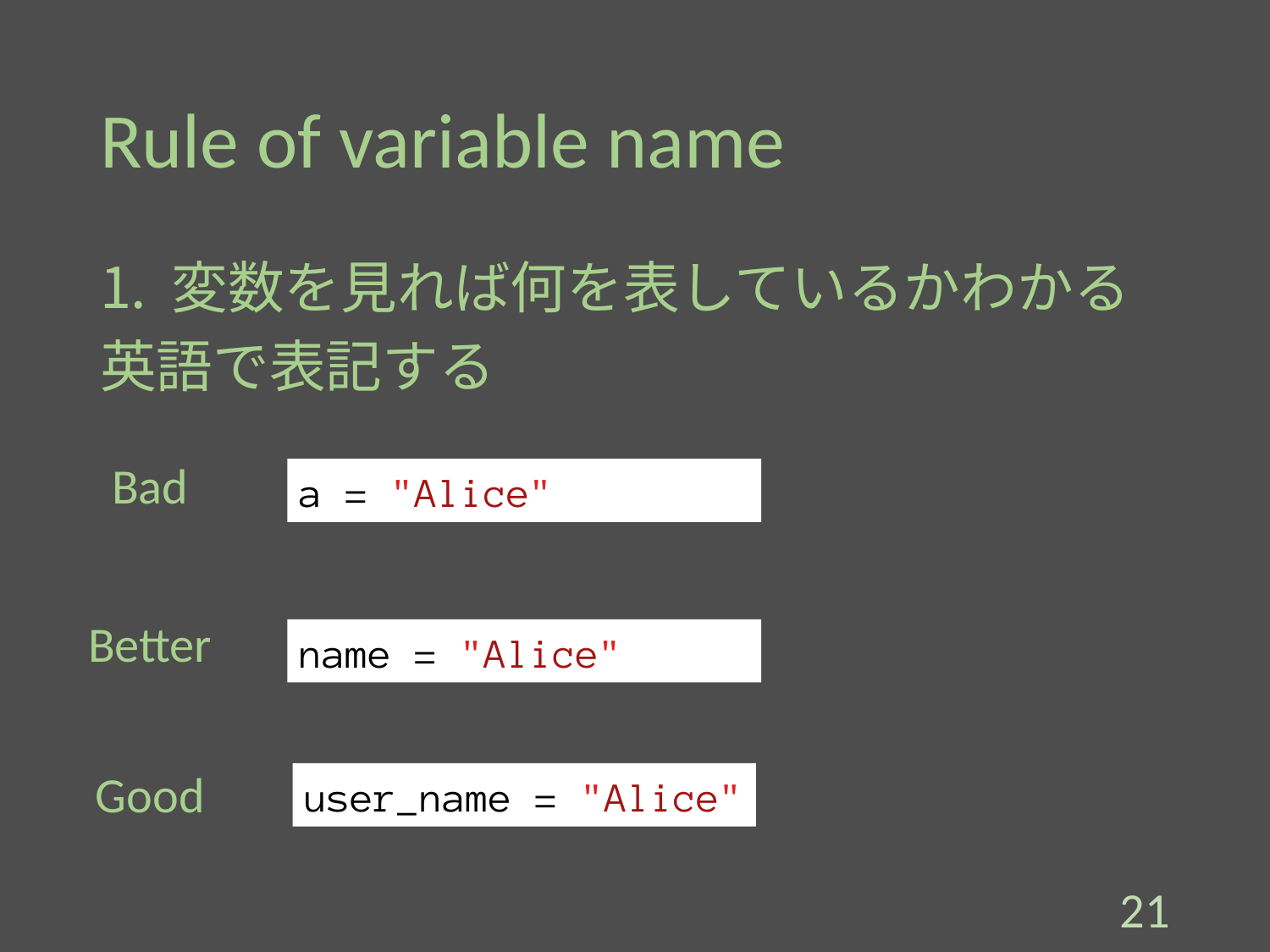

# Rule of variable name
変数を見れば何を表しているかわかる
英語で表記する
Bad
a = "Alice"
Better
name = "Alice"
Good
user_name = "Alice"
21